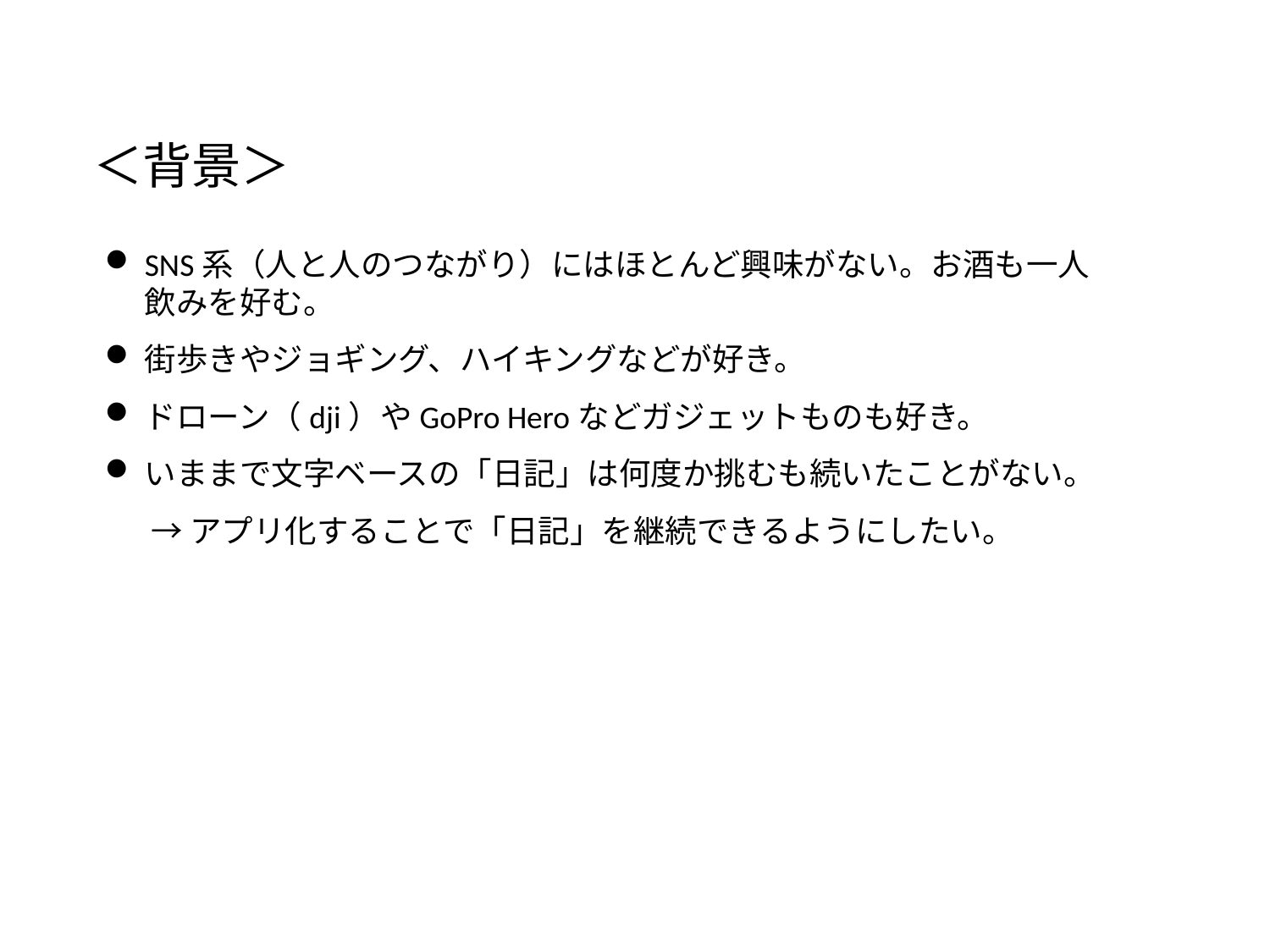

＜背景＞
SNS系（人と人のつながり）にはほとんど興味がない。お酒も一人飲みを好む。
街歩きやジョギング、ハイキングなどが好き。
ドローン（dji）やGoPro Heroなどガジェットものも好き。
いままで文字ベースの「日記」は何度か挑むも続いたことがない。
　  → アプリ化することで「日記」を継続できるようにしたい。